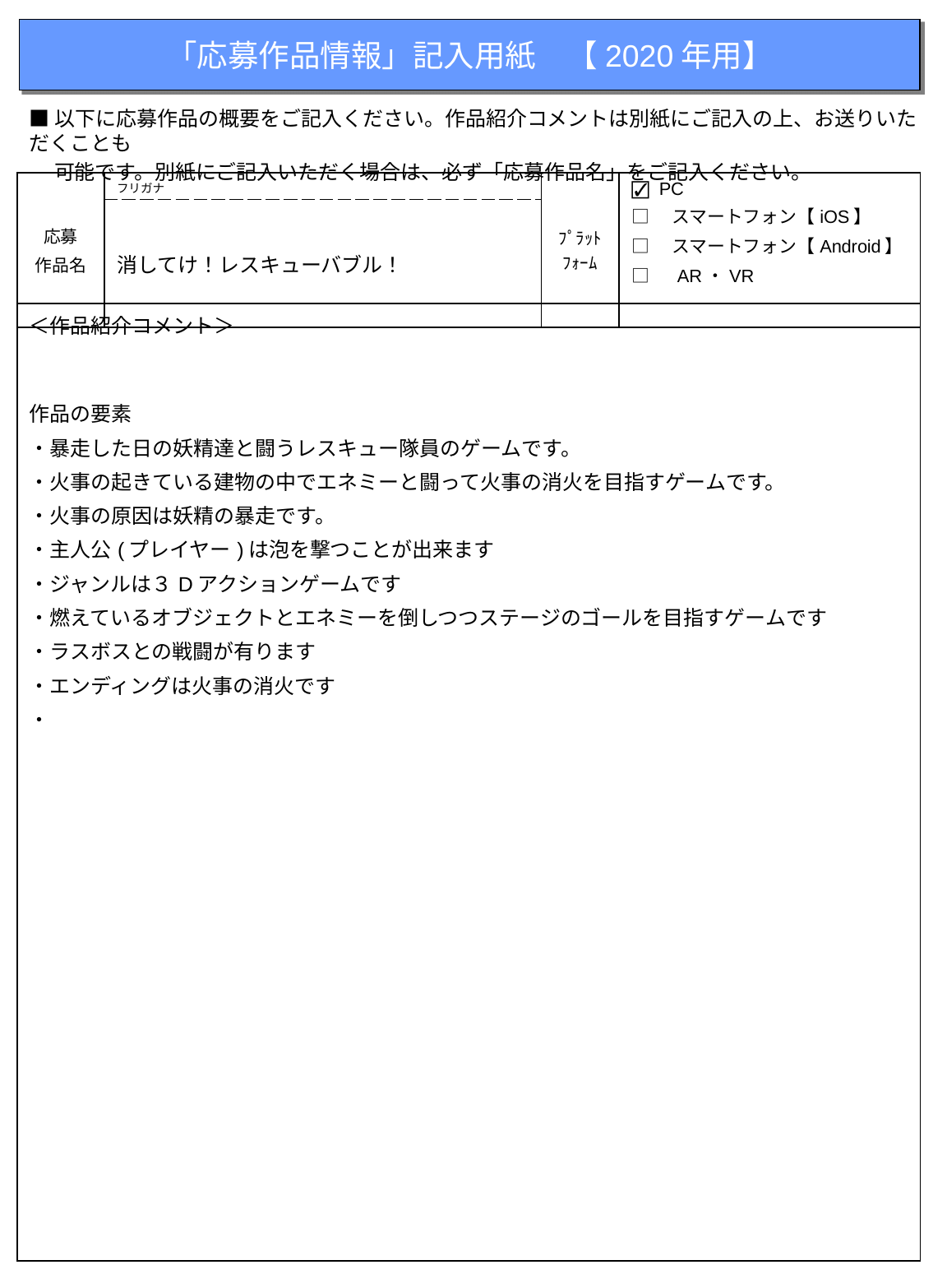

「応募作品情報」記入用紙　【2020年用】
■以下に応募作品の概要をご記入ください。作品紹介コメントは別紙にご記入の上、お送りいただくことも
　 可能です。別紙にご記入いただく場合は、必ず「応募作品名」をご記入ください。
| 応募 作品名 | フリガナ | ﾌﾟﾗｯﾄﾌｫｰﾑ | ☑ PC □　スマートフォン【iOS】 □　スマートフォン【Android】 □　AR・VR |
| --- | --- | --- | --- |
|  | 消してけ！レスキューバブル！ |  |  |
| ＜作品紹介コメント＞　 作品の要素 ・暴走した日の妖精達と闘うレスキュー隊員のゲームです。 ・火事の起きている建物の中でエネミーと闘って火事の消火を目指すゲームです。 ・火事の原因は妖精の暴走です。 ・主人公(プレイヤー)は泡を撃つことが出来ます ・ジャンルは３Dアクションゲームです ・燃えているオブジェクトとエネミーを倒しつつステージのゴールを目指すゲームです ・ラスボスとの戦闘が有ります ・エンディングは火事の消火です ・ |
| --- |